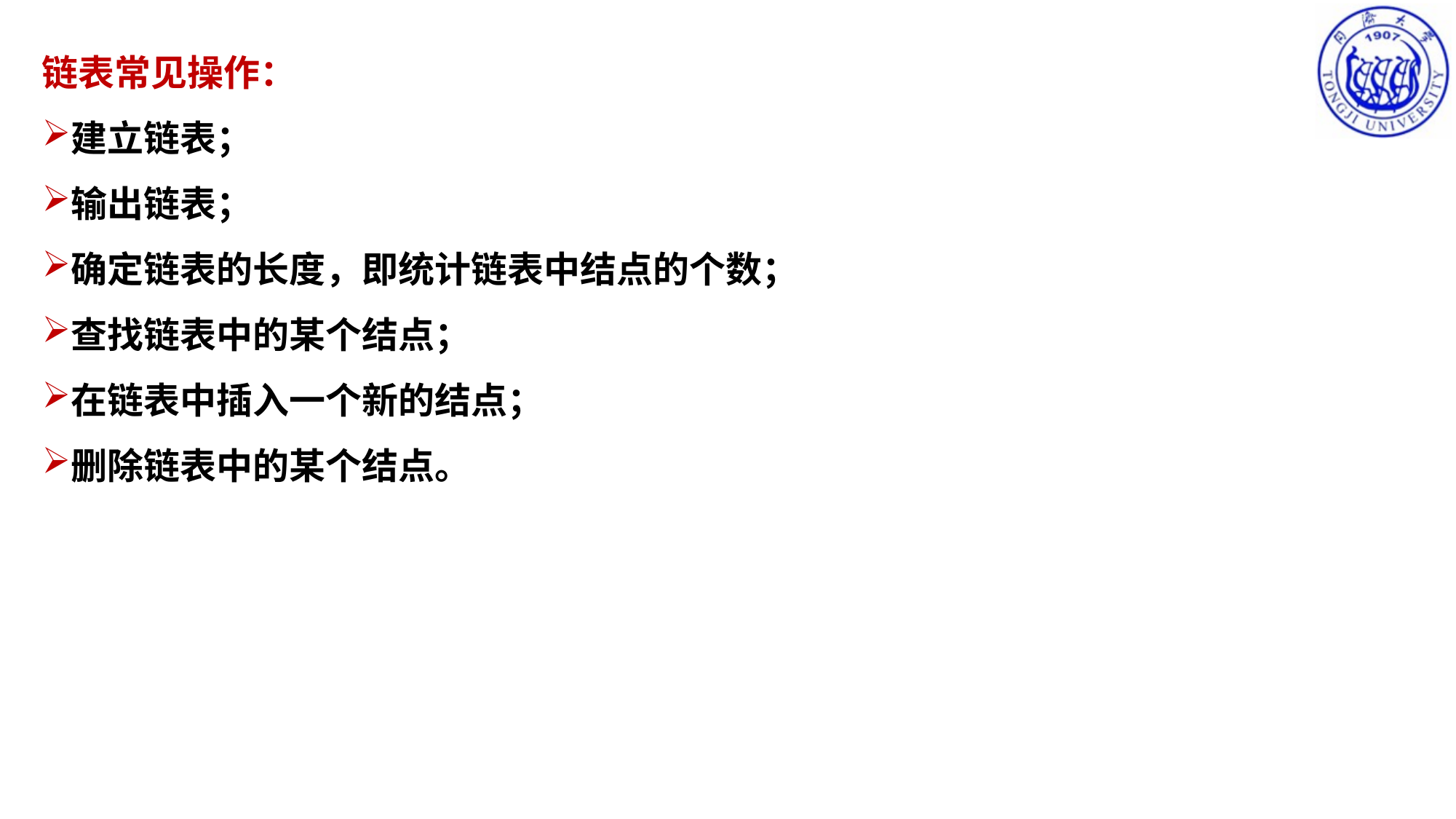

链表常见操作：
建立链表；
输出链表；
确定链表的长度，即统计链表中结点的个数；
查找链表中的某个结点；
在链表中插入一个新的结点；
删除链表中的某个结点。